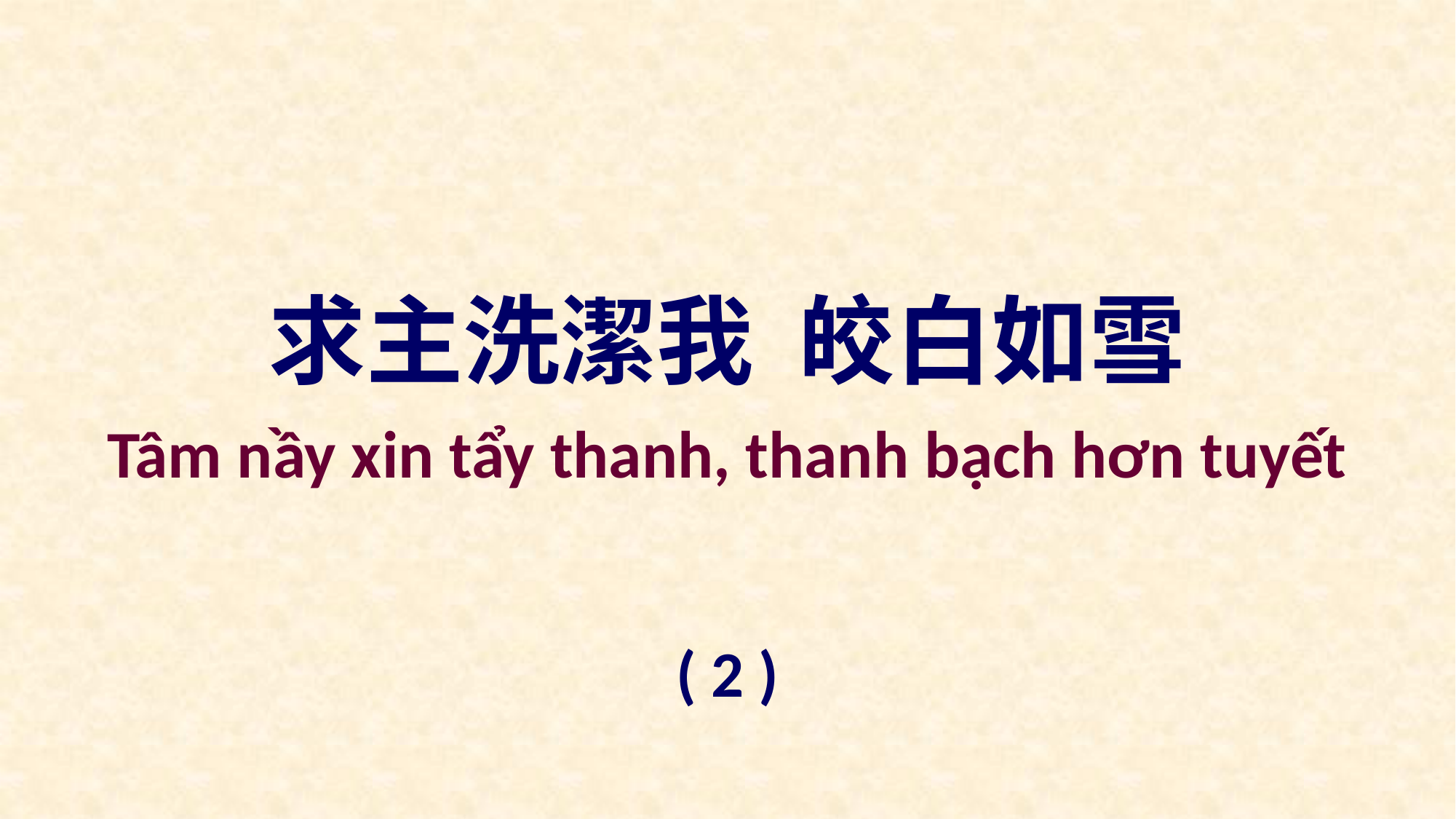

求主洗潔我  皎白如雪
Tâm nầy xin tẩy thanh, thanh bạch hơn tuyết
( 2 )